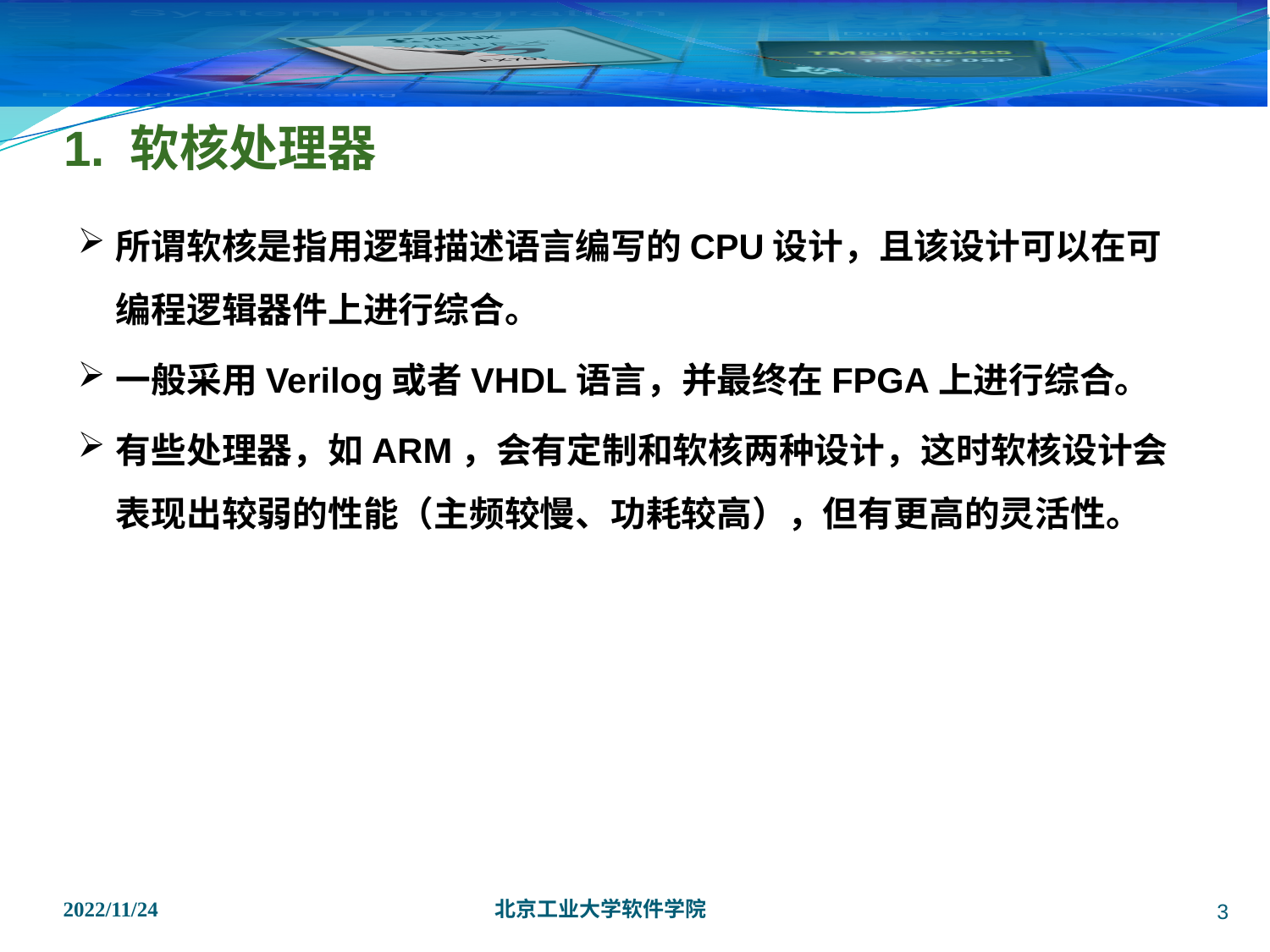

# 1. 软核处理器
所谓软核是指用逻辑描述语言编写的CPU设计，且该设计可以在可编程逻辑器件上进行综合。
一般采用Verilog或者VHDL语言，并最终在FPGA上进行综合。
有些处理器，如ARM，会有定制和软核两种设计，这时软核设计会表现出较弱的性能（主频较慢、功耗较高），但有更高的灵活性。